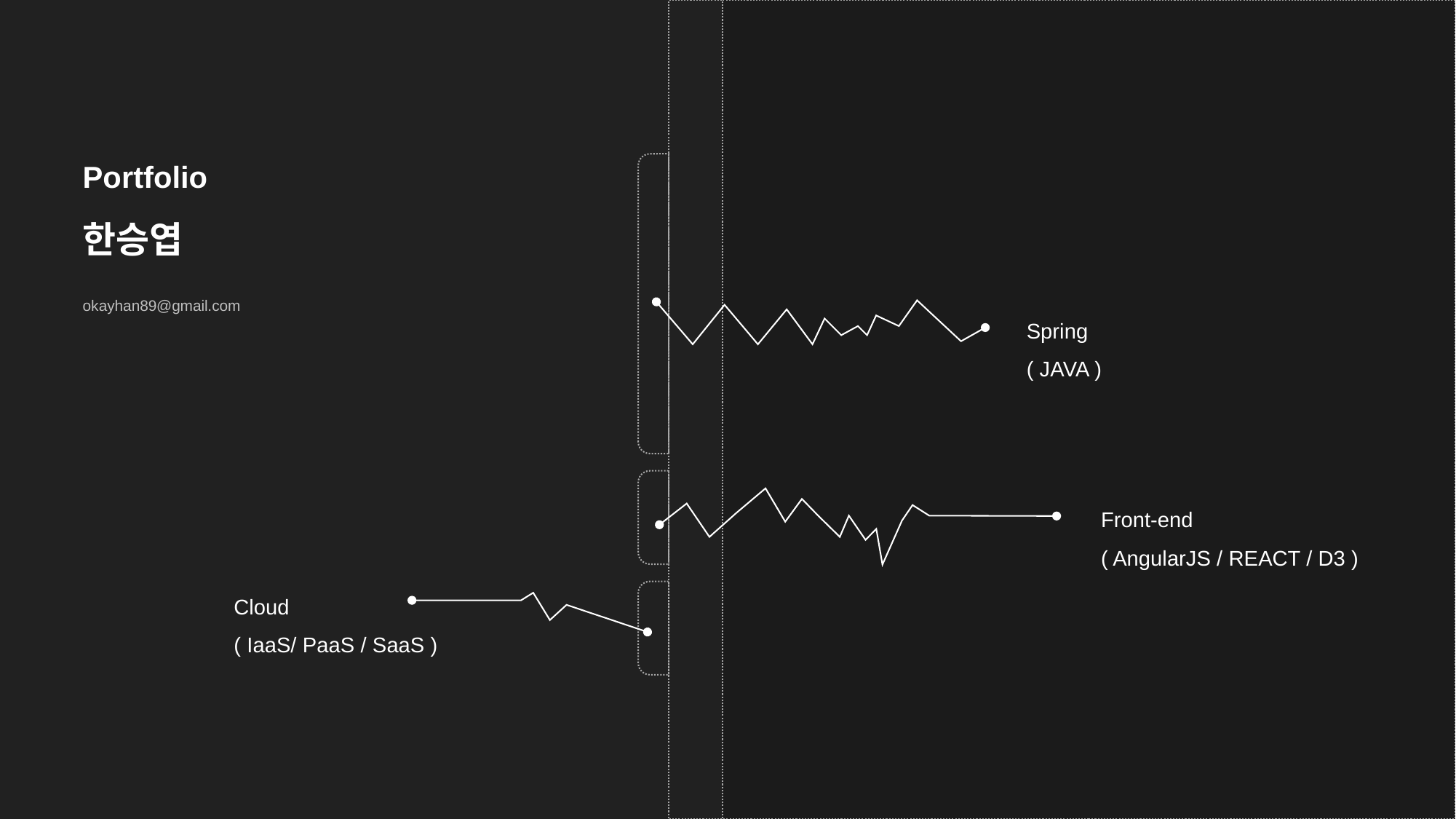

Portfolio
한승엽

okayhan89@gmail.com

Spring
( JAVA )

Front-end
( AngularJS / REACT / D3 )

Cloud
( IaaS/ PaaS / SaaS )